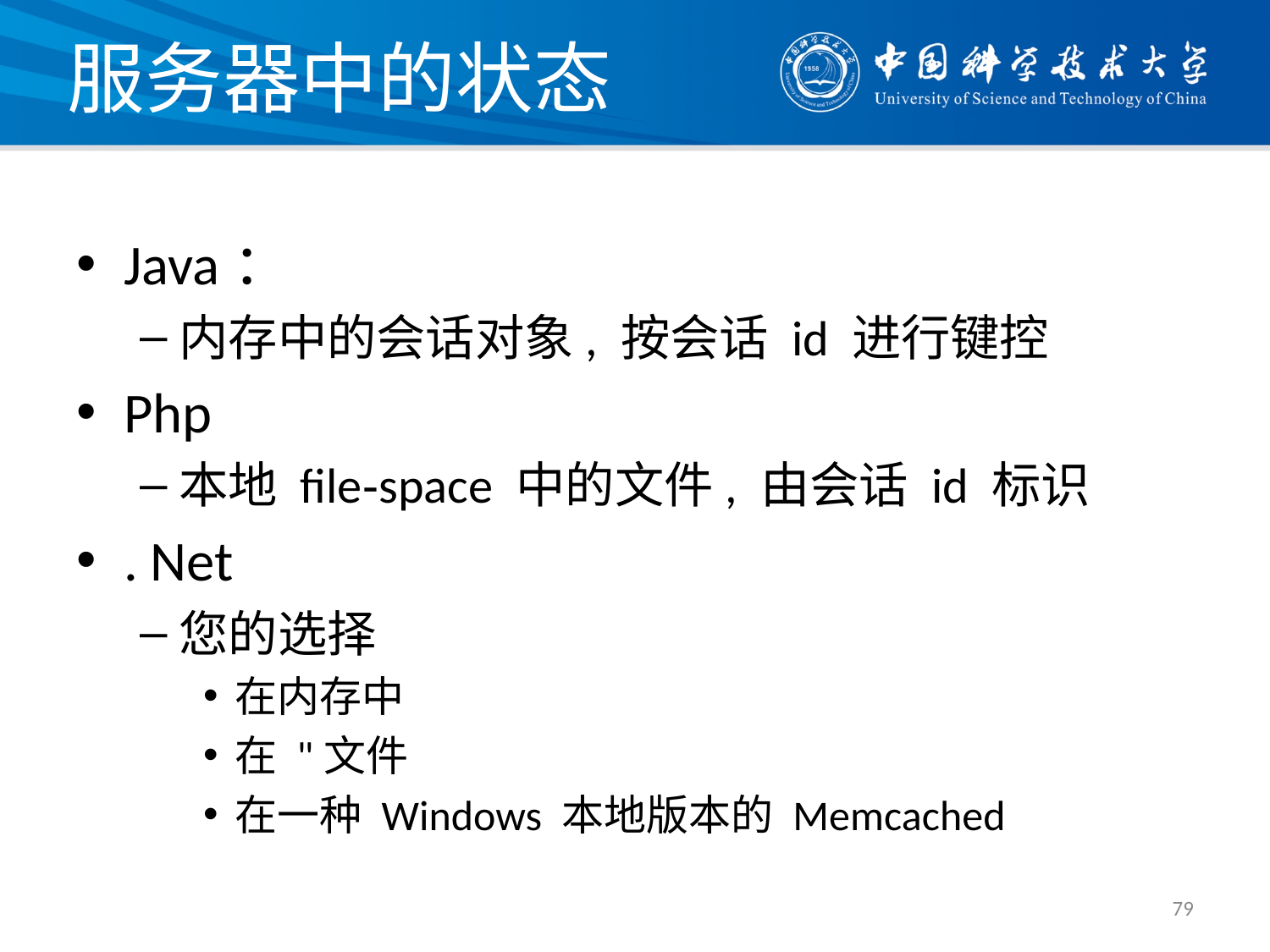

# 服务器中的状态
Java：
内存中的会话对象, 按会话 id 进行键控
Php
本地 file‐space 中的文件, 由会话 id 标识
. Net
您的选择
在内存中
在 "文件
在一种 Windows 本地版本的 Memcached
79